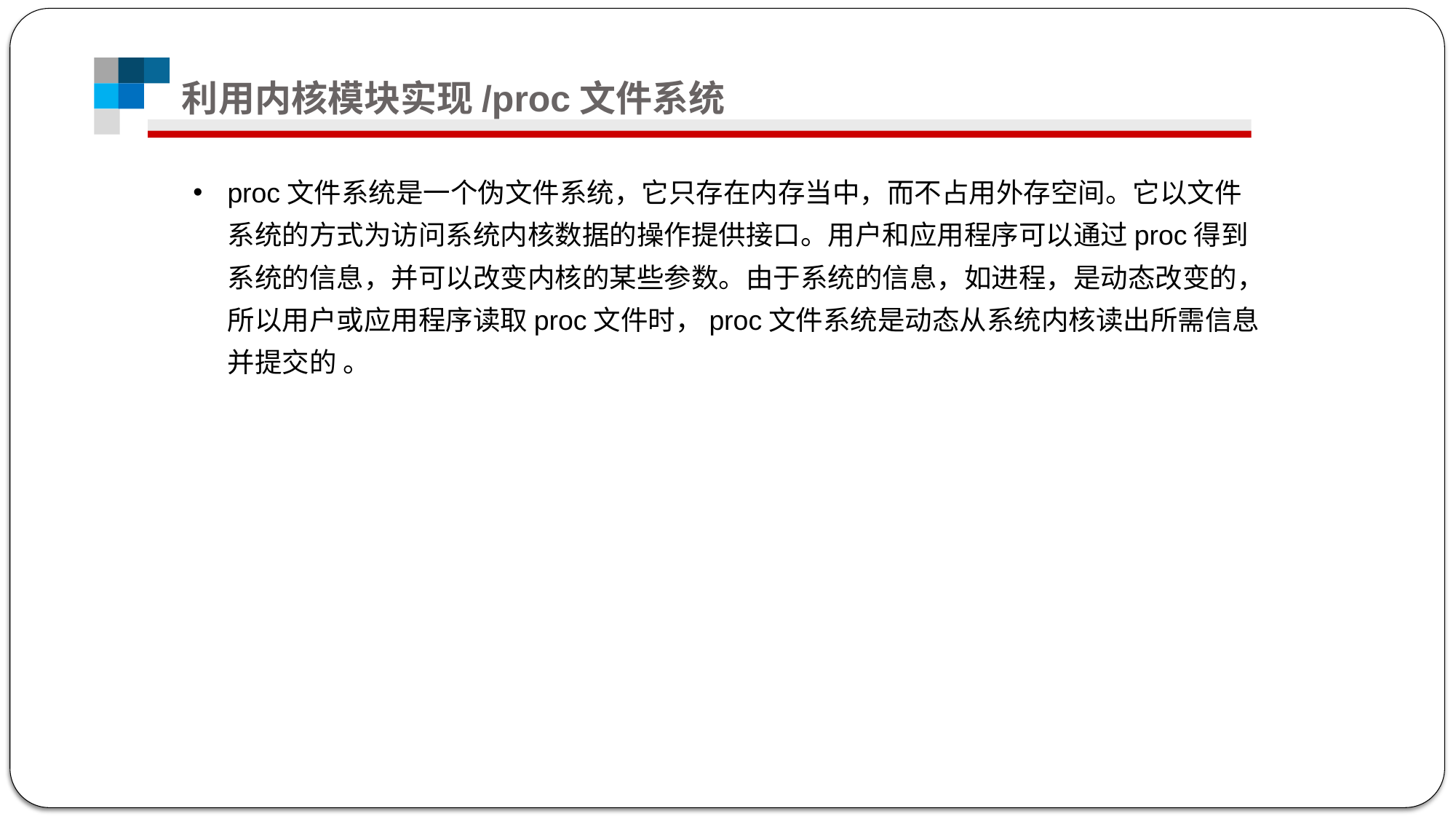

# 利用内核模块实现/proc文件系统
proc文件系统是一个伪文件系统，它只存在内存当中，而不占用外存空间。它以文件系统的方式为访问系统内核数据的操作提供接口。用户和应用程序可以通过proc得到系统的信息，并可以改变内核的某些参数。由于系统的信息，如进程，是动态改变的，所以用户或应用程序读取proc文件时，proc文件系统是动态从系统内核读出所需信息并提交的 。